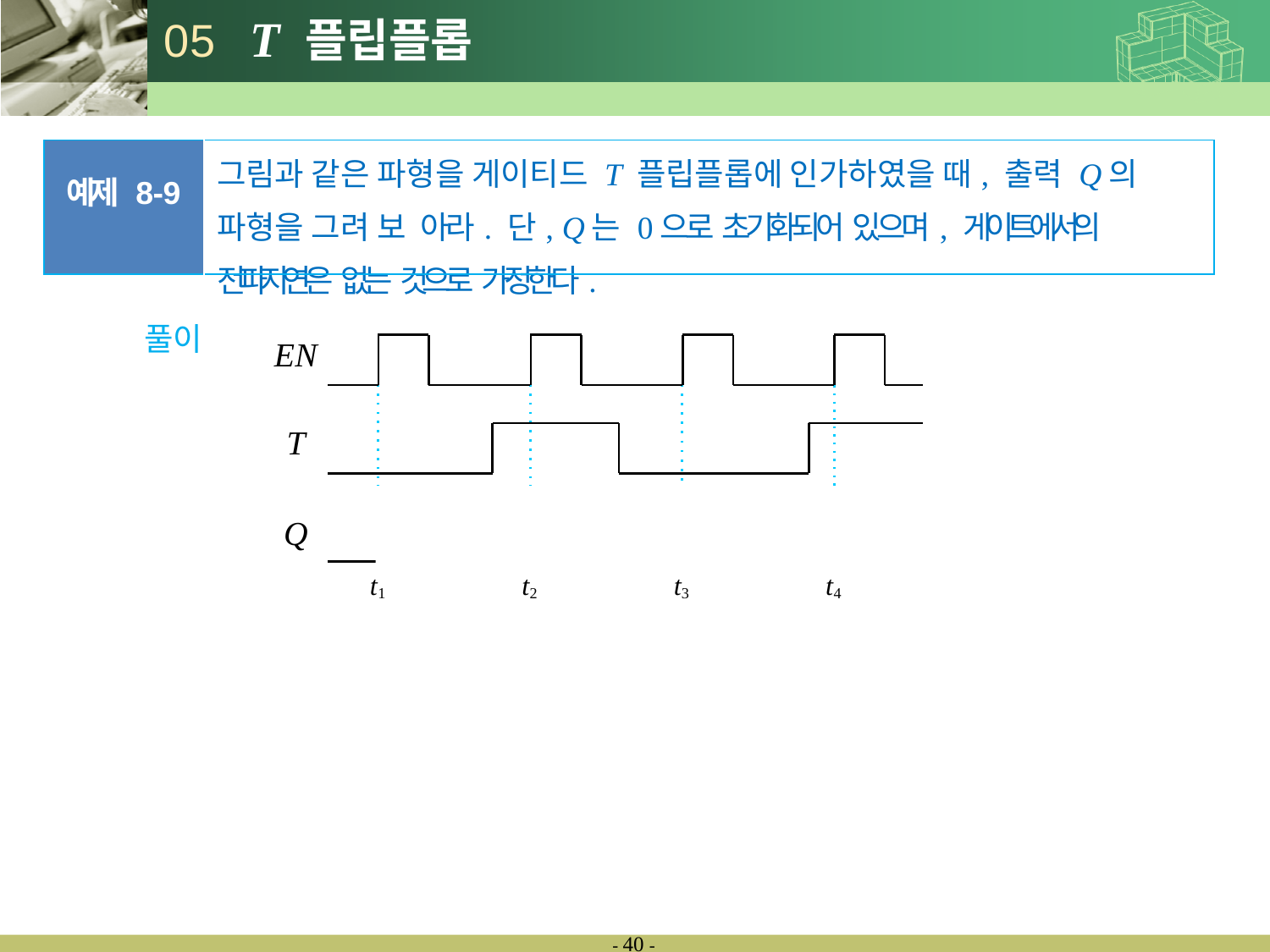

# 05	T 플립플롭
| 예제 8-9 | 그림과 같은 파형을 게이티드 T 플립플롭에 인가하였을 때, 출력 Q의 파형을 그려 보 아라. 단, Q는 0으로 초기화되어 있으며, 게이트에서의 전파지연은 없는 것으로 가정한다. |
| --- | --- |
풀이
EN

T

Q

t1
t2
t3
t4
- 40 -